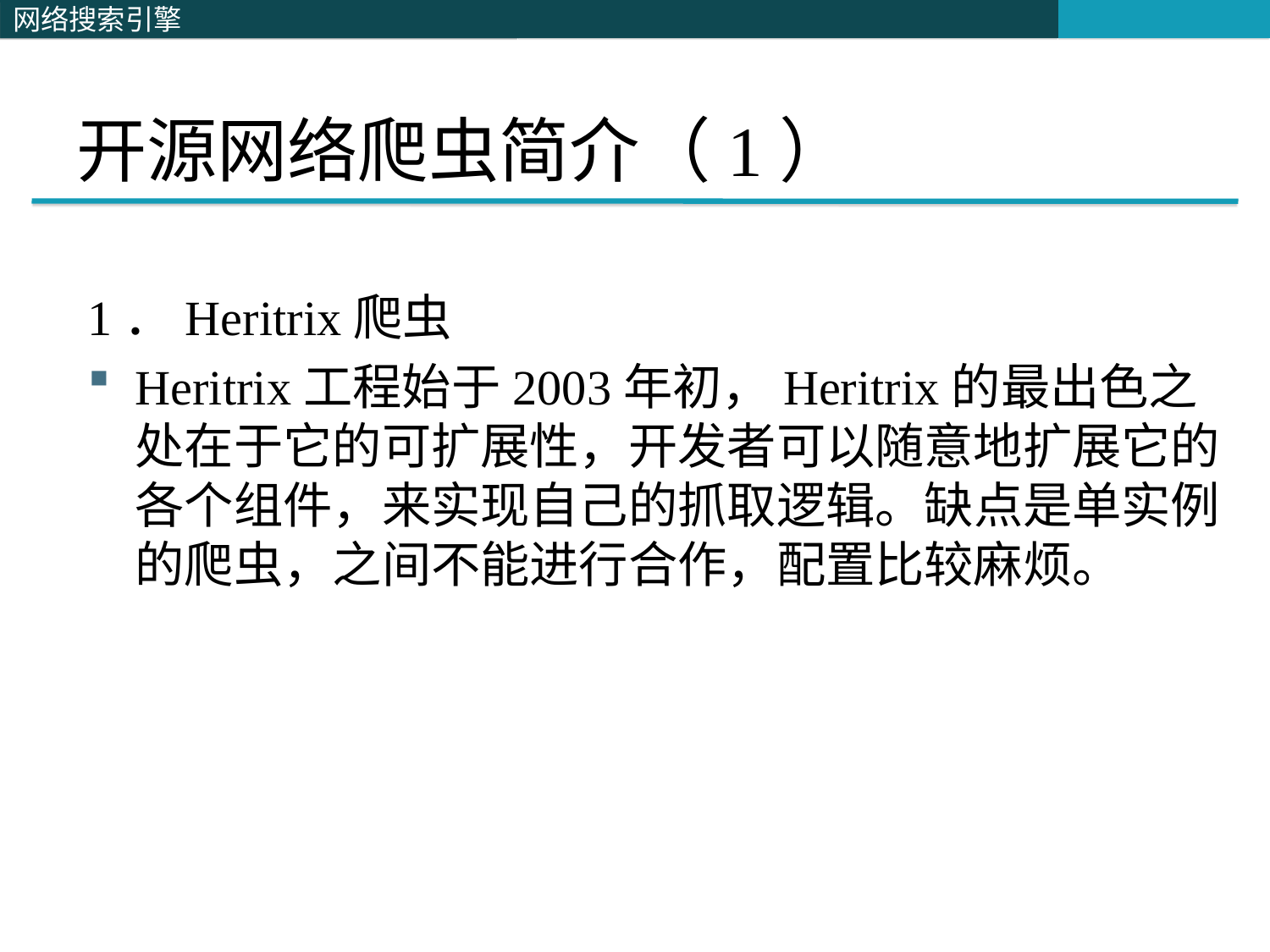

# 开源网络爬虫简介（1）
1．Heritrix爬虫
Heritrix工程始于2003年初，Heritrix的最出色之处在于它的可扩展性，开发者可以随意地扩展它的各个组件，来实现自己的抓取逻辑。缺点是单实例的爬虫，之间不能进行合作，配置比较麻烦。